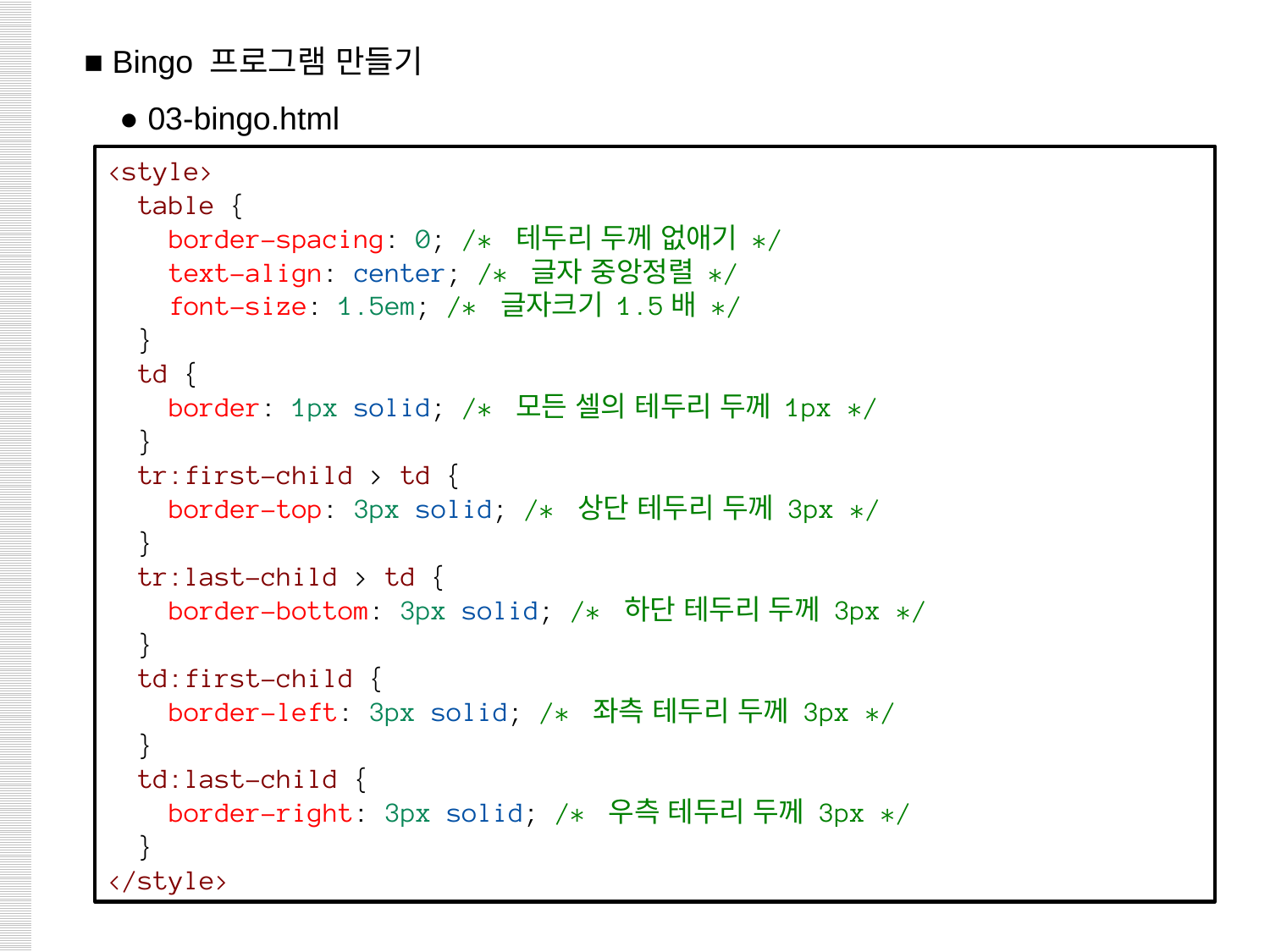

■ Bingo 프로그램 만들기
    ● 03-bingo.html
<style>
  table {
    border-spacing: 0; /* 테두리 두께 없애기 */
    text-align: center; /* 글자 중앙정렬 */
    font-size: 1.5em; /* 글자크기 1.5배 */
  }
  td {
    border: 1px solid; /* 모든 셀의 테두리 두께 1px */
  }
  tr:first-child > td {
    border-top: 3px solid; /* 상단 테두리 두께 3px */
  }
  tr:last-child > td {
    border-bottom: 3px solid; /* 하단 테두리 두께 3px */
  }
  td:first-child {
    border-left: 3px solid; /* 좌측 테두리 두께 3px */
  }
  td:last-child {
    border-right: 3px solid; /* 우측 테두리 두께 3px */
  }
</style>